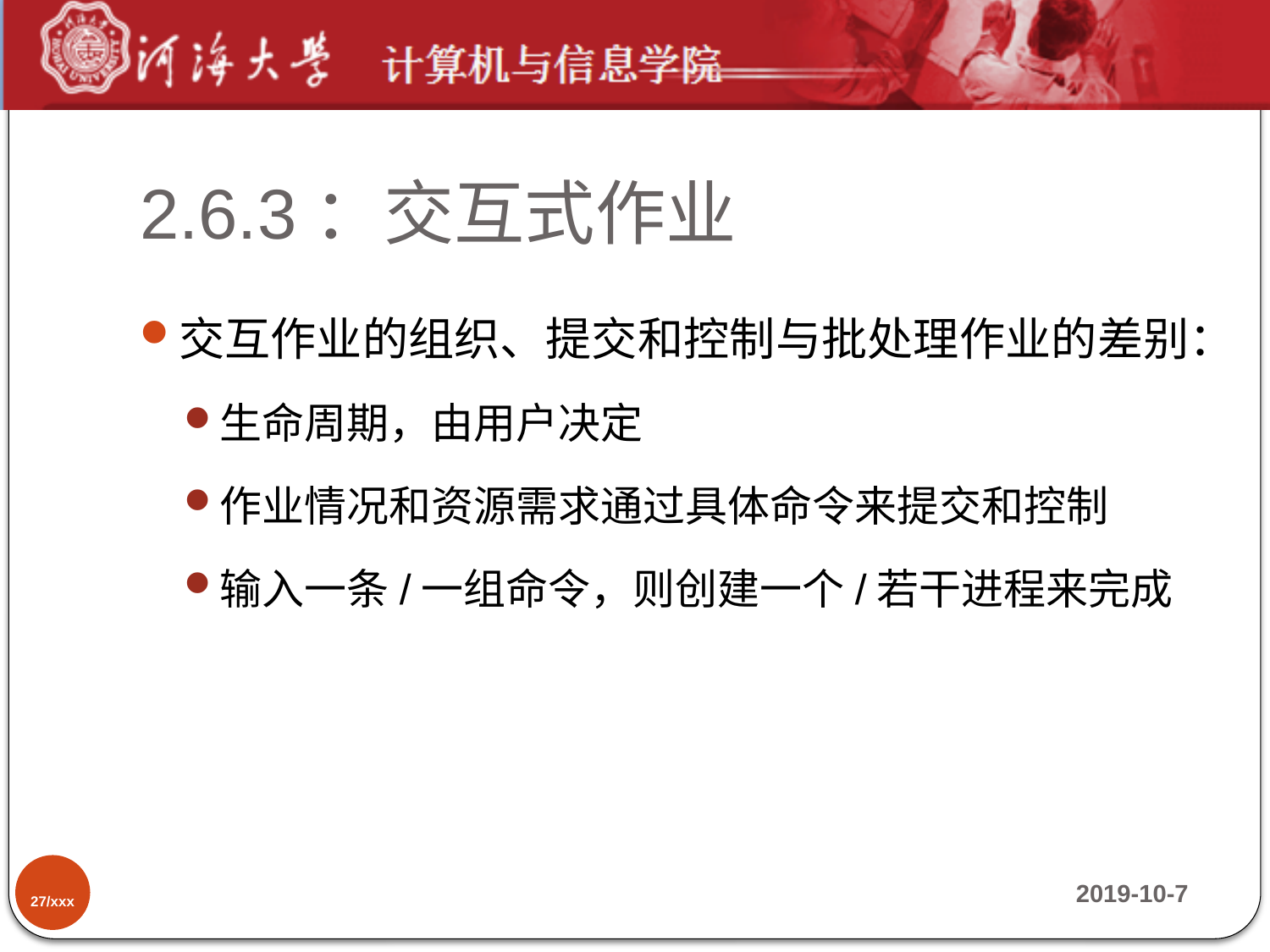

# 2.6.3：交互式作业
交互作业的组织、提交和控制与批处理作业的差别：
生命周期，由用户决定
作业情况和资源需求通过具体命令来提交和控制
输入一条/一组命令，则创建一个/若干进程来完成
27/xxx
2019-10-7